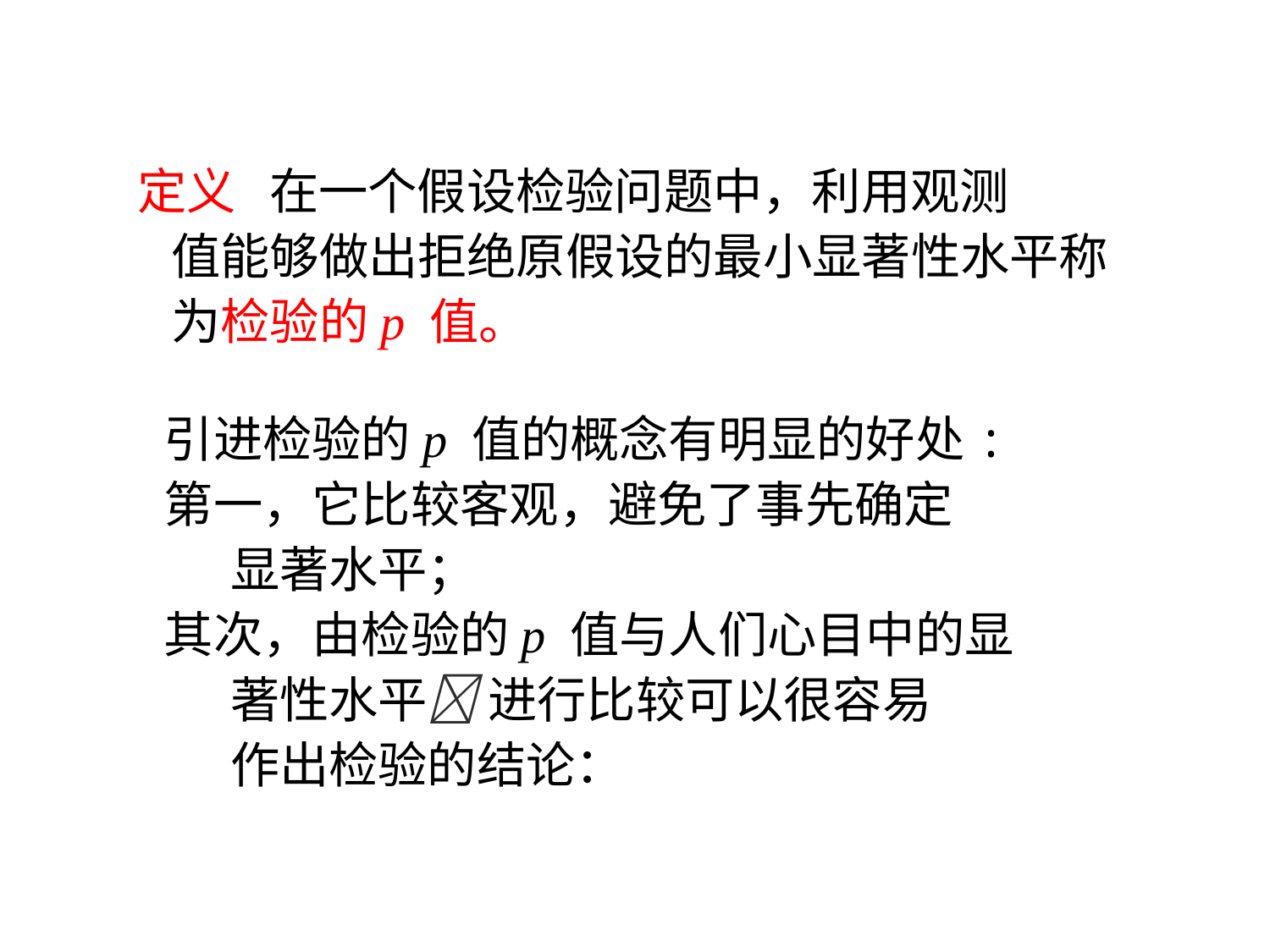

定义   在一个假设检验问题中，利用观测
  值能够做出拒绝原假设的最小显著性水平称
  为检验的p 值。
  引进检验的p 值的概念有明显的好处:
  第一，它比较客观，避免了事先确定
        显著水平；
  其次，由检验的p 值与人们心目中的显
        著性水平α 进行比较可以很容易
        作出检验的结论：